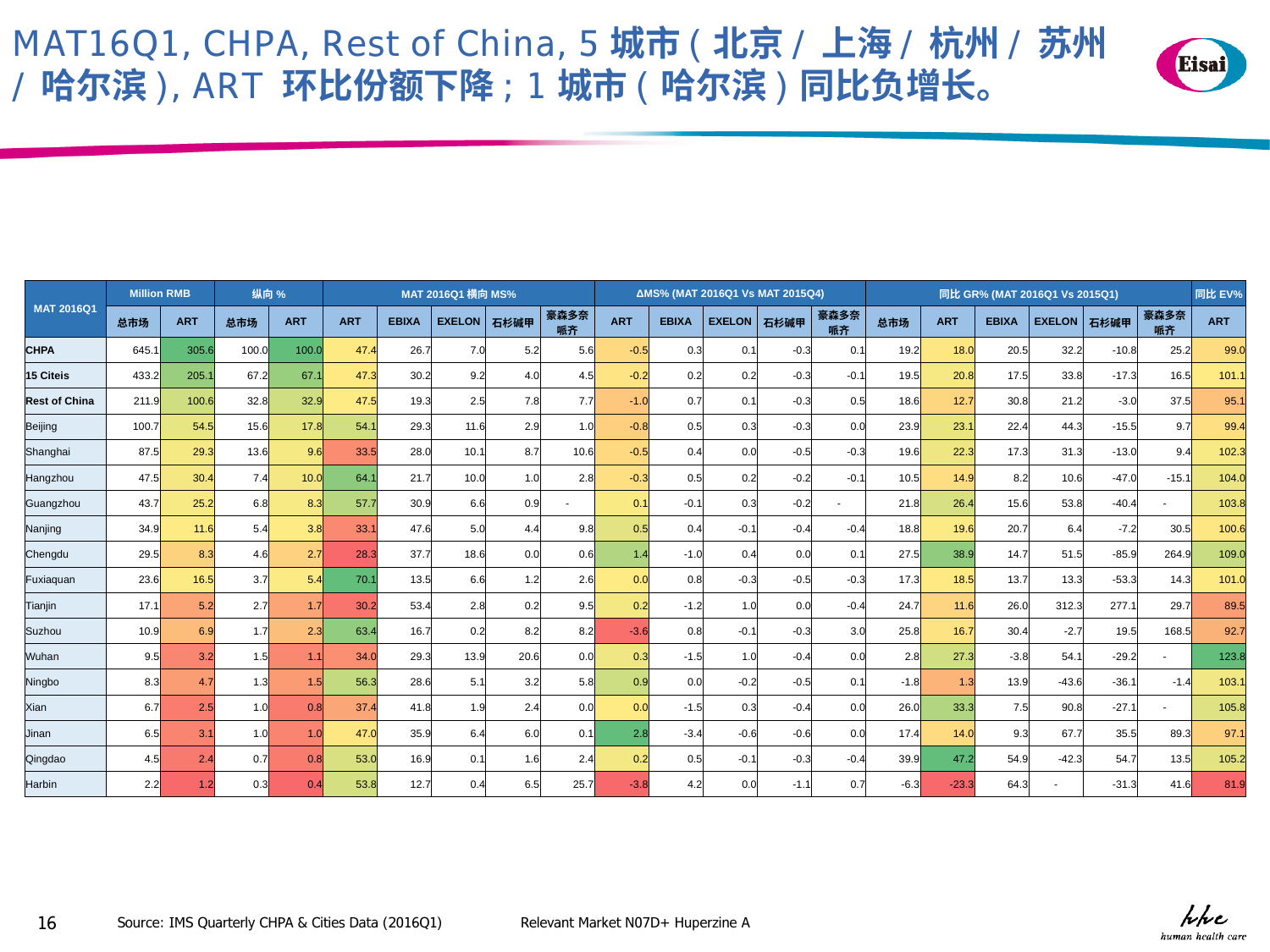

MAT16Q1, CHPA, Rest of China, 5城市(北京/上海/杭州/苏州/哈尔滨), ART 环比份额下降; 1城市(哈尔滨)同比负增长。
| MAT 2016Q1 | Million RMB |  | 纵向% |  | MAT 2016Q1横向MS% |  |  |  |  | ΔMS% (MAT 2016Q1 Vs MAT 2015Q4) |  |  |  |  | 同比GR% (MAT 2016Q1 Vs 2015Q1) |  |  |  |  |  | 同比EV% |
| --- | --- | --- | --- | --- | --- | --- | --- | --- | --- | --- | --- | --- | --- | --- | --- | --- | --- | --- | --- | --- | --- |
|  | 总市场 | ART | 总市场 | ART | ART | EBIXA | EXELON | 石杉碱甲 | 豪森多奈哌齐 | ART | EBIXA | EXELON | 石杉碱甲 | 豪森多奈哌齐 | 总市场 | ART | EBIXA | EXELON | 石杉碱甲 | 豪森多奈哌齐 | ART |
| CHPA | 645.1 | 305.6 | 100.0 | 100.0 | 47.4 | 26.7 | 7.0 | 5.2 | 5.6 | -0.5 | 0.3 | 0.1 | -0.3 | 0.1 | 19.2 | 18.0 | 20.5 | 32.2 | -10.8 | 25.2 | 99.0 |
| 15 Citeis | 433.2 | 205.1 | 67.2 | 67.1 | 47.3 | 30.2 | 9.2 | 4.0 | 4.5 | -0.2 | 0.2 | 0.2 | -0.3 | -0.1 | 19.5 | 20.8 | 17.5 | 33.8 | -17.3 | 16.5 | 101.1 |
| Rest of China | 211.9 | 100.6 | 32.8 | 32.9 | 47.5 | 19.3 | 2.5 | 7.8 | 7.7 | -1.0 | 0.7 | 0.1 | -0.3 | 0.5 | 18.6 | 12.7 | 30.8 | 21.2 | -3.0 | 37.5 | 95.1 |
| Beijing | 100.7 | 54.5 | 15.6 | 17.8 | 54.1 | 29.3 | 11.6 | 2.9 | 1.0 | -0.8 | 0.5 | 0.3 | -0.3 | 0.0 | 23.9 | 23.1 | 22.4 | 44.3 | -15.5 | 9.7 | 99.4 |
| Shanghai | 87.5 | 29.3 | 13.6 | 9.6 | 33.5 | 28.0 | 10.1 | 8.7 | 10.6 | -0.5 | 0.4 | 0.0 | -0.5 | -0.3 | 19.6 | 22.3 | 17.3 | 31.3 | -13.0 | 9.4 | 102.3 |
| Hangzhou | 47.5 | 30.4 | 7.4 | 10.0 | 64.1 | 21.7 | 10.0 | 1.0 | 2.8 | -0.3 | 0.5 | 0.2 | -0.2 | -0.1 | 10.5 | 14.9 | 8.2 | 10.6 | -47.0 | -15.1 | 104.0 |
| Guangzhou | 43.7 | 25.2 | 6.8 | 8.3 | 57.7 | 30.9 | 6.6 | 0.9 | - | 0.1 | -0.1 | 0.3 | -0.2 | - | 21.8 | 26.4 | 15.6 | 53.8 | -40.4 | - | 103.8 |
| Nanjing | 34.9 | 11.6 | 5.4 | 3.8 | 33.1 | 47.6 | 5.0 | 4.4 | 9.8 | 0.5 | 0.4 | -0.1 | -0.4 | -0.4 | 18.8 | 19.6 | 20.7 | 6.4 | -7.2 | 30.5 | 100.6 |
| Chengdu | 29.5 | 8.3 | 4.6 | 2.7 | 28.3 | 37.7 | 18.6 | 0.0 | 0.6 | 1.4 | -1.0 | 0.4 | 0.0 | 0.1 | 27.5 | 38.9 | 14.7 | 51.5 | -85.9 | 264.9 | 109.0 |
| Fuxiaquan | 23.6 | 16.5 | 3.7 | 5.4 | 70.1 | 13.5 | 6.6 | 1.2 | 2.6 | 0.0 | 0.8 | -0.3 | -0.5 | -0.3 | 17.3 | 18.5 | 13.7 | 13.3 | -53.3 | 14.3 | 101.0 |
| Tianjin | 17.1 | 5.2 | 2.7 | 1.7 | 30.2 | 53.4 | 2.8 | 0.2 | 9.5 | 0.2 | -1.2 | 1.0 | 0.0 | -0.4 | 24.7 | 11.6 | 26.0 | 312.3 | 277.1 | 29.7 | 89.5 |
| Suzhou | 10.9 | 6.9 | 1.7 | 2.3 | 63.4 | 16.7 | 0.2 | 8.2 | 8.2 | -3.6 | 0.8 | -0.1 | -0.3 | 3.0 | 25.8 | 16.7 | 30.4 | -2.7 | 19.5 | 168.5 | 92.7 |
| Wuhan | 9.5 | 3.2 | 1.5 | 1.1 | 34.0 | 29.3 | 13.9 | 20.6 | 0.0 | 0.3 | -1.5 | 1.0 | -0.4 | 0.0 | 2.8 | 27.3 | -3.8 | 54.1 | -29.2 | - | 123.8 |
| Ningbo | 8.3 | 4.7 | 1.3 | 1.5 | 56.3 | 28.6 | 5.1 | 3.2 | 5.8 | 0.9 | 0.0 | -0.2 | -0.5 | 0.1 | -1.8 | 1.3 | 13.9 | -43.6 | -36.1 | -1.4 | 103.1 |
| Xian | 6.7 | 2.5 | 1.0 | 0.8 | 37.4 | 41.8 | 1.9 | 2.4 | 0.0 | 0.0 | -1.5 | 0.3 | -0.4 | 0.0 | 26.0 | 33.3 | 7.5 | 90.8 | -27.1 | - | 105.8 |
| Jinan | 6.5 | 3.1 | 1.0 | 1.0 | 47.0 | 35.9 | 6.4 | 6.0 | 0.1 | 2.8 | -3.4 | -0.6 | -0.6 | 0.0 | 17.4 | 14.0 | 9.3 | 67.7 | 35.5 | 89.3 | 97.1 |
| Qingdao | 4.5 | 2.4 | 0.7 | 0.8 | 53.0 | 16.9 | 0.1 | 1.6 | 2.4 | 0.2 | 0.5 | -0.1 | -0.3 | -0.4 | 39.9 | 47.2 | 54.9 | -42.3 | 54.7 | 13.5 | 105.2 |
| Harbin | 2.2 | 1.2 | 0.3 | 0.4 | 53.8 | 12.7 | 0.4 | 6.5 | 25.7 | -3.8 | 4.2 | 0.0 | -1.1 | 0.7 | -6.3 | -23.3 | 64.3 | - | -31.3 | 41.6 | 81.9 |
Source: IMS Quarterly CHPA & Cities Data (2016Q1)
 Relevant Market N07D+ Huperzine A
16